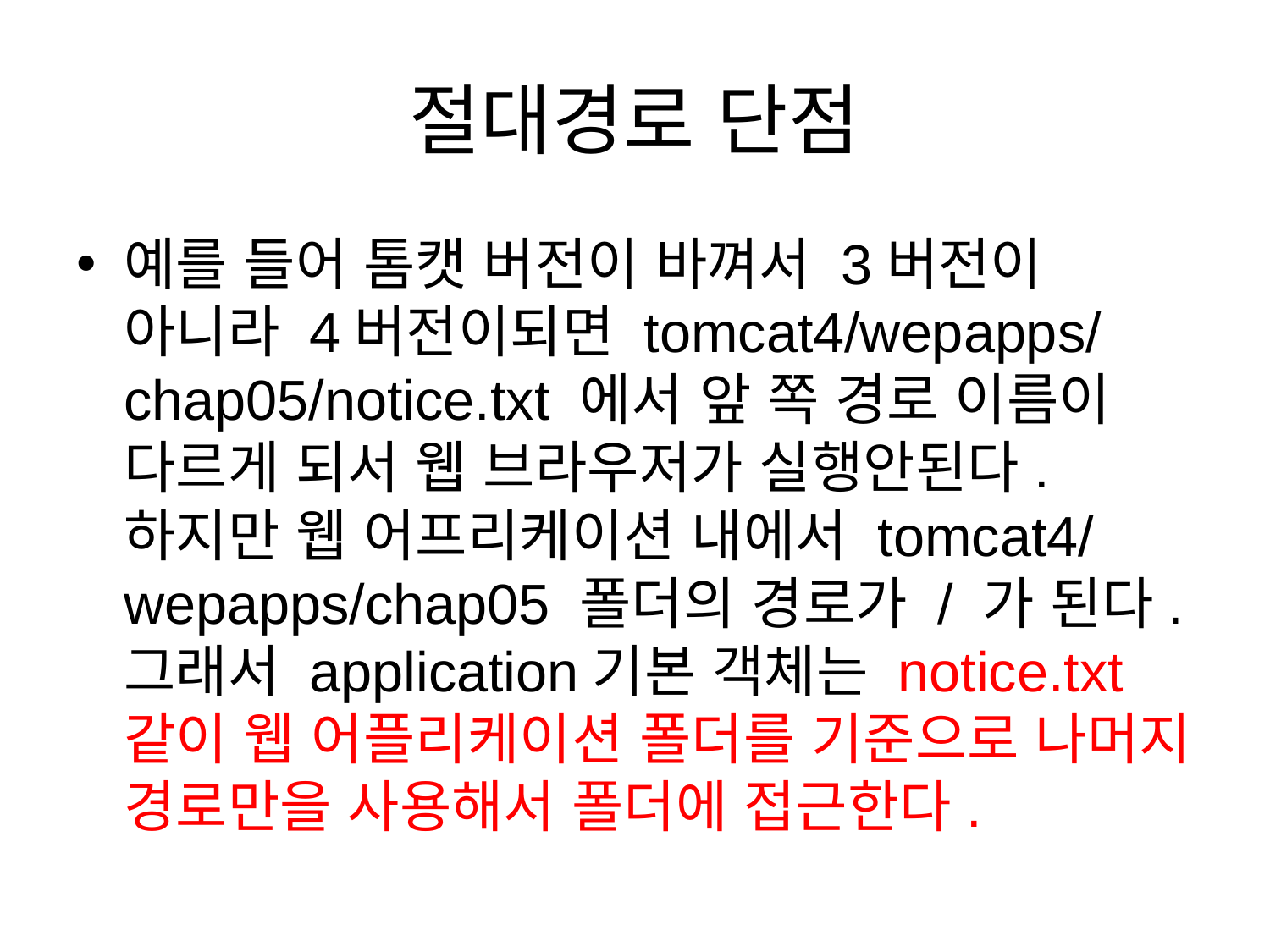

# 절대경로 단점
예를 들어 톰캣 버전이 바껴서 3버전이 아니라 4버전이되면 tomcat4/wepapps/chap05/notice.txt 에서 앞 쪽 경로 이름이 다르게 되서 웹 브라우저가 실행안된다. 하지만 웹 어프리케이션 내에서 tomcat4/wepapps/chap05 폴더의 경로가 / 가 된다. 그래서 application기본 객체는 notice.txt같이 웹 어플리케이션 폴더를 기준으로 나머지 경로만을 사용해서 폴더에 접근한다.